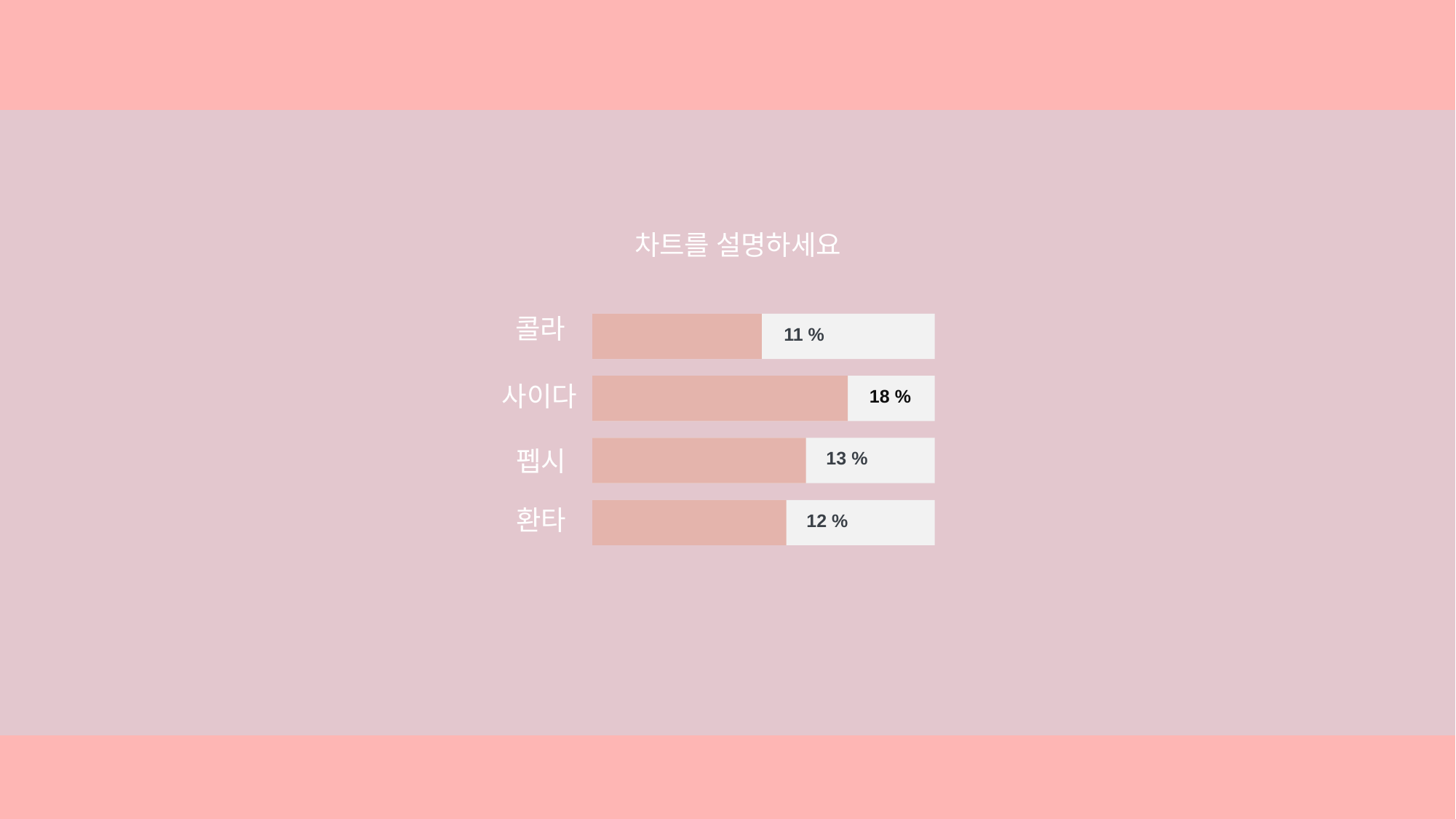

3
주스주스
차트를 설명하세요
콜라

11 %

18 %

13 %

12 %
사이다
펩시
환타